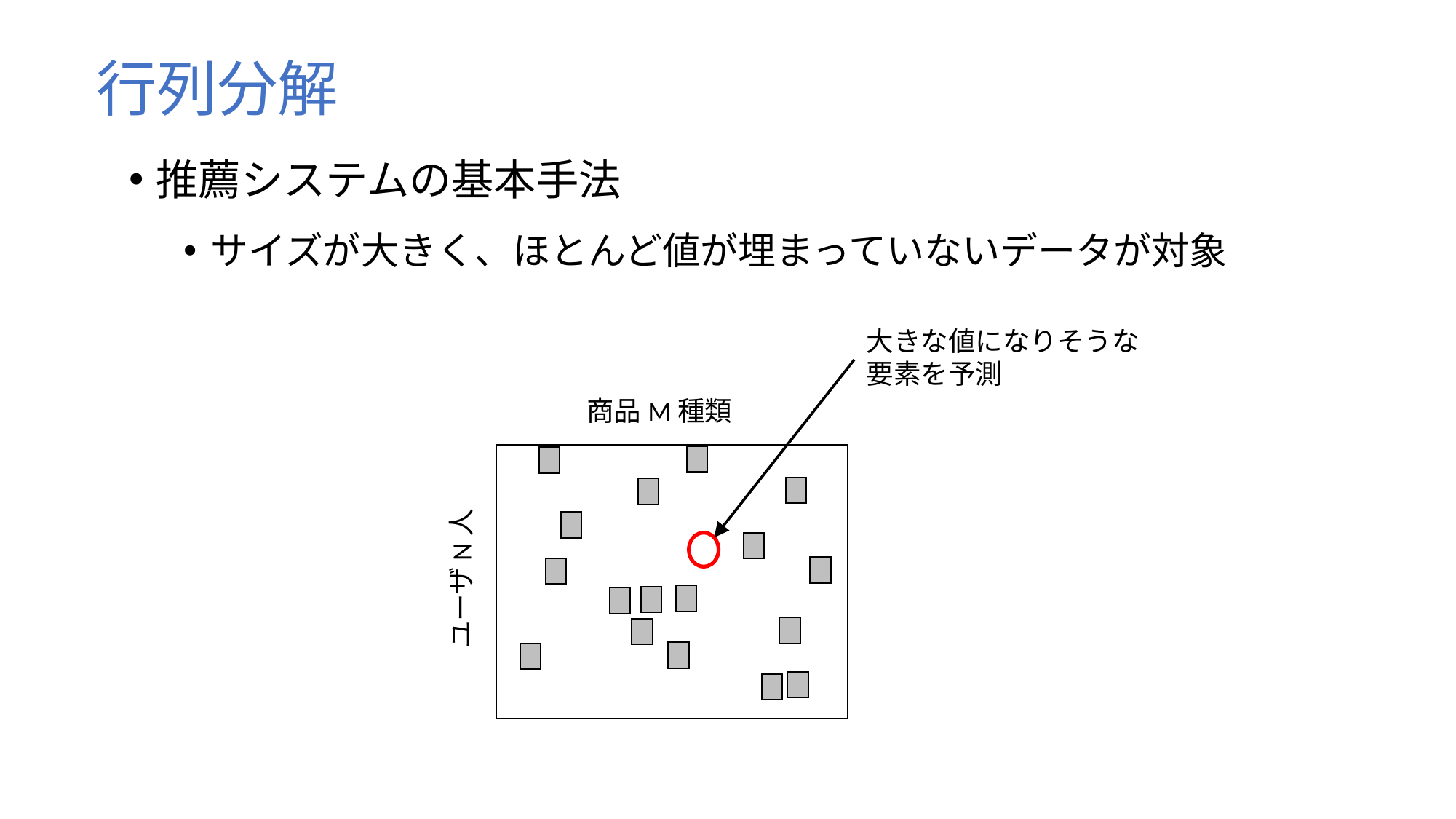

# 行列分解
推薦システムの基本手法
サイズが大きく、ほとんど値が埋まっていないデータが対象
大きな値になりそうな
要素を予測
商品M種類

ユーザN人